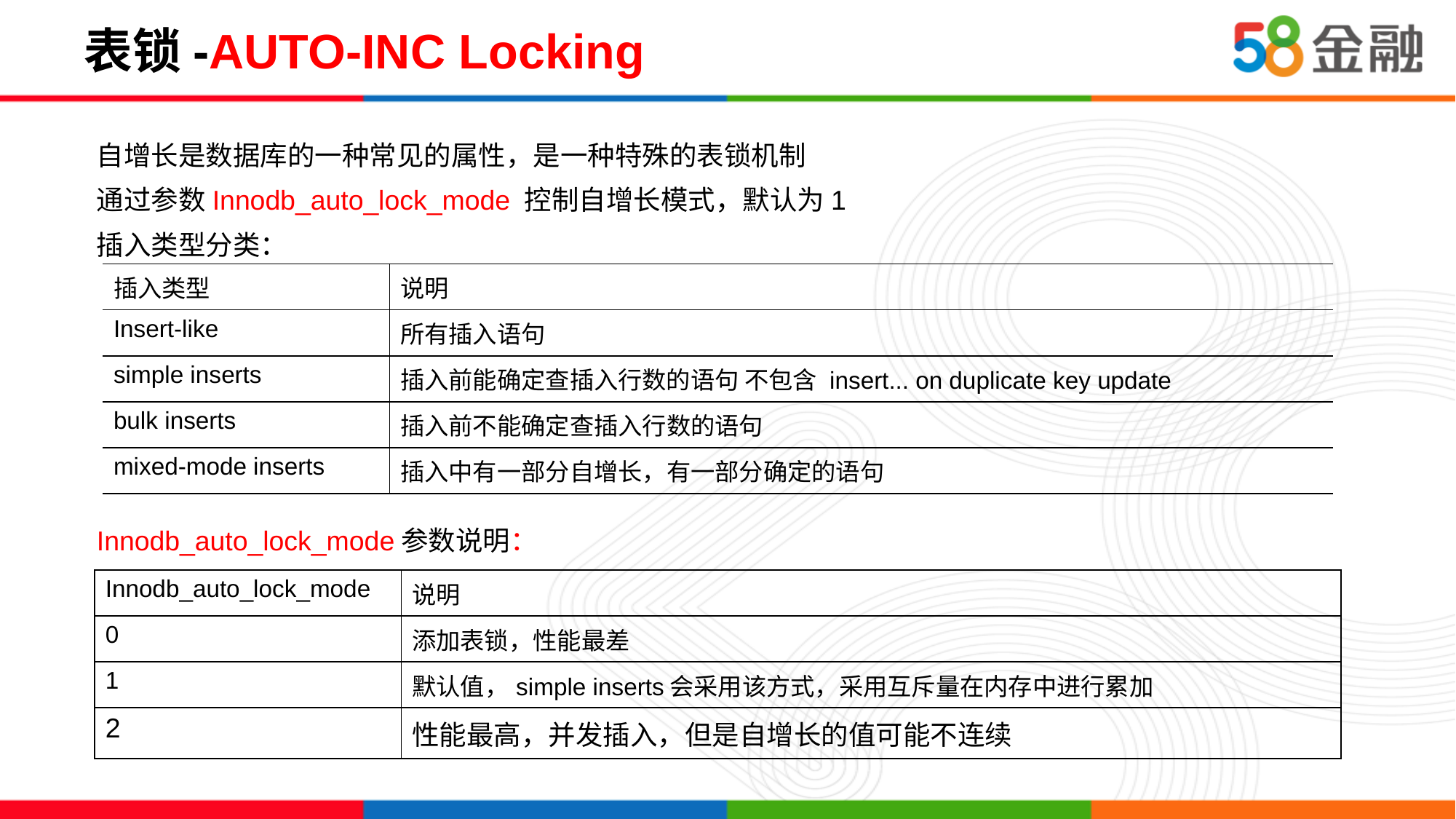

# 表锁-AUTO-INC Locking
自增长是数据库的一种常见的属性，是一种特殊的表锁机制
通过参数Innodb_auto_lock_mode 控制自增长模式，默认为1
插入类型分类：

Innodb_auto_lock_mode参数说明：

| 插入类型 | 说明 |
| --- | --- |
| Insert-like | 所有插入语句 |
| simple inserts | 插入前能确定查插入行数的语句 不包含 insert... on duplicate key update |
| bulk inserts | 插入前不能确定查插入行数的语句 |
| mixed-mode inserts | 插入中有一部分自增长，有一部分确定的语句 |

| Innodb\_auto\_lock\_mode | 说明 |
| --- | --- |
| 0 | 添加表锁，性能最差 |
| 1 | 默认值，simple inserts会采用该方式，采用互斥量在内存中进行累加 |
| 2 | 性能最高，并发插入，但是自增长的值可能不连续 |